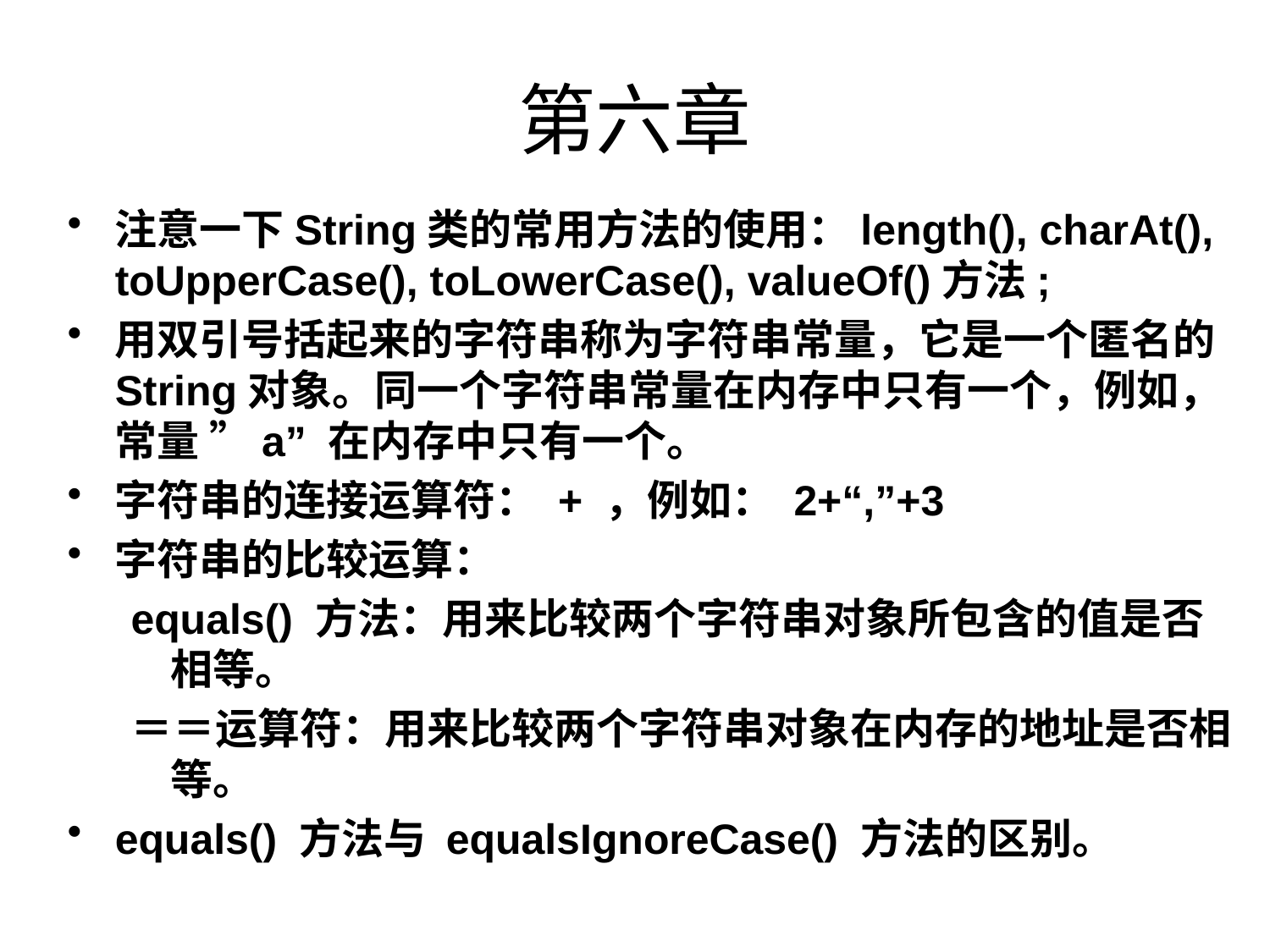

# 第六章
注意一下String类的常用方法的使用：length(), charAt(), toUpperCase(), toLowerCase(), valueOf()方法;
用双引号括起来的字符串称为字符串常量，它是一个匿名的String对象。同一个字符串常量在内存中只有一个，例如，常量 ”a” 在内存中只有一个。
字符串的连接运算符： + ，例如： 2+“,”+3
字符串的比较运算：
equals() 方法：用来比较两个字符串对象所包含的值是否相等。
＝＝运算符：用来比较两个字符串对象在内存的地址是否相等。
equals() 方法与 equalsIgnoreCase() 方法的区别。